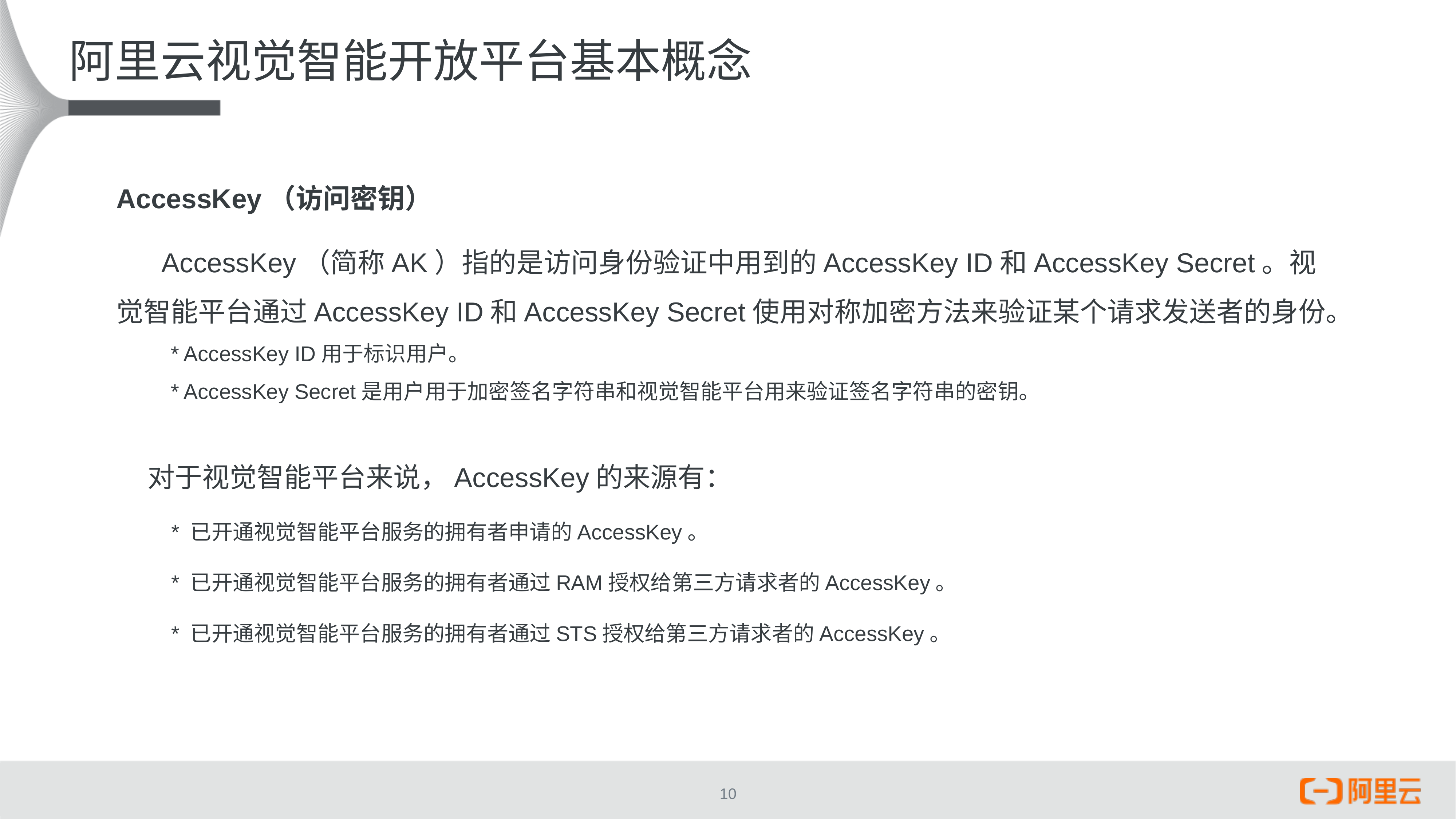

# 阿里云视觉智能开放平台基本概念
AccessKey（访问密钥）
      AccessKey（简称AK）指的是访问身份验证中用到的AccessKey ID和AccessKey Secret。视觉智能平台通过AccessKey ID和AccessKey Secret使用对称加密方法来验证某个请求发送者的身份。
* AccessKey ID用于标识用户。
* AccessKey Secret是用户用于加密签名字符串和视觉智能平台用来验证签名字符串的密钥。
    对于视觉智能平台来说，AccessKey的来源有：
* 已开通视觉智能平台服务的拥有者申请的AccessKey。
* 已开通视觉智能平台服务的拥有者通过RAM授权给第三方请求者的AccessKey。
* 已开通视觉智能平台服务的拥有者通过STS授权给第三方请求者的AccessKey。